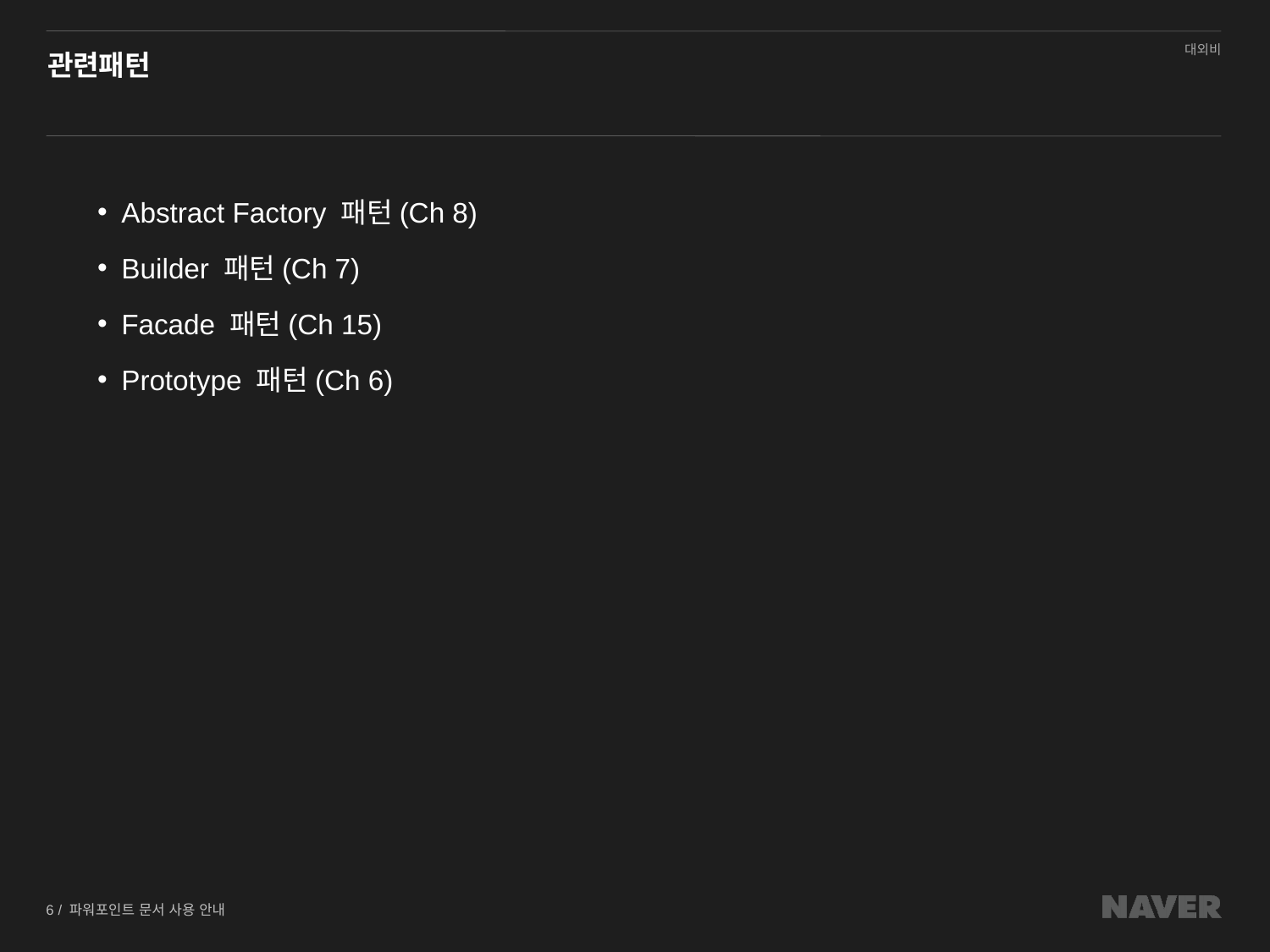

# 관련패턴
Abstract Factory 패턴(Ch 8)
Builder 패턴(Ch 7)
Facade 패턴(Ch 15)
Prototype 패턴(Ch 6)